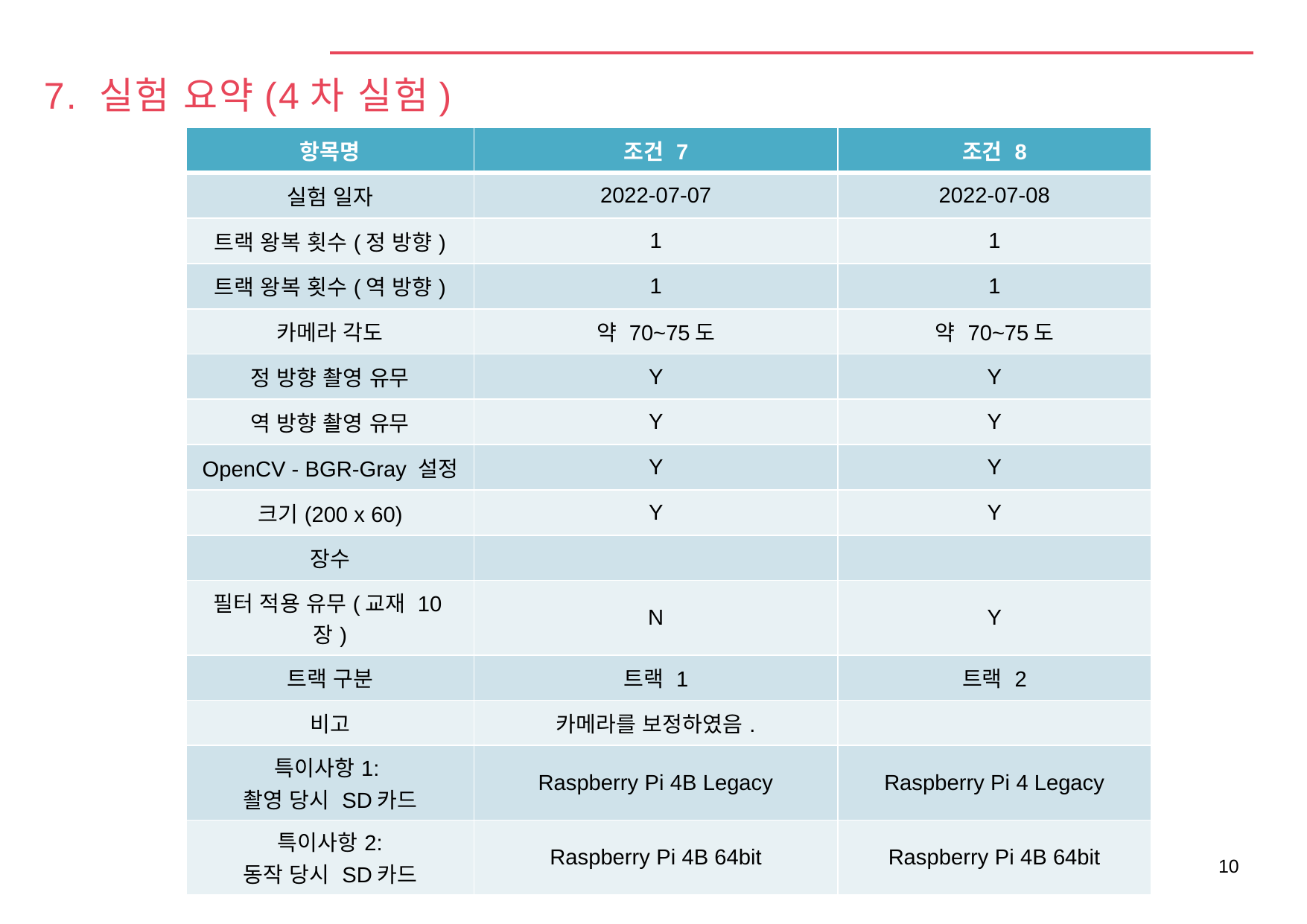

# 7. 실험 요약(4차 실험)
| 항목명 | 조건 7 | 조건 8 |
| --- | --- | --- |
| 실험 일자 | 2022-07-07 | 2022-07-08 |
| 트랙 왕복 횟수(정 방향) | 1 | 1 |
| 트랙 왕복 횟수(역 방향) | 1 | 1 |
| 카메라 각도 | 약 70~75도 | 약 70~75도 |
| 정 방향 촬영 유무 | Y | Y |
| 역 방향 촬영 유무 | Y | Y |
| OpenCV - BGR-Gray 설정 | Y | Y |
| 크기(200 x 60) | Y | Y |
| 장수 |  |  |
| 필터 적용 유무(교재 10장) | N | Y |
| 트랙 구분 | 트랙 1 | 트랙 2 |
| 비고 | 카메라를 보정하였음. |  |
| 특이사항1: 촬영 당시 SD카드 | Raspberry Pi 4B Legacy | Raspberry Pi 4 Legacy |
| 특이사항2: 동작 당시 SD카드 | Raspberry Pi 4B 64bit | Raspberry Pi 4B 64bit |
10